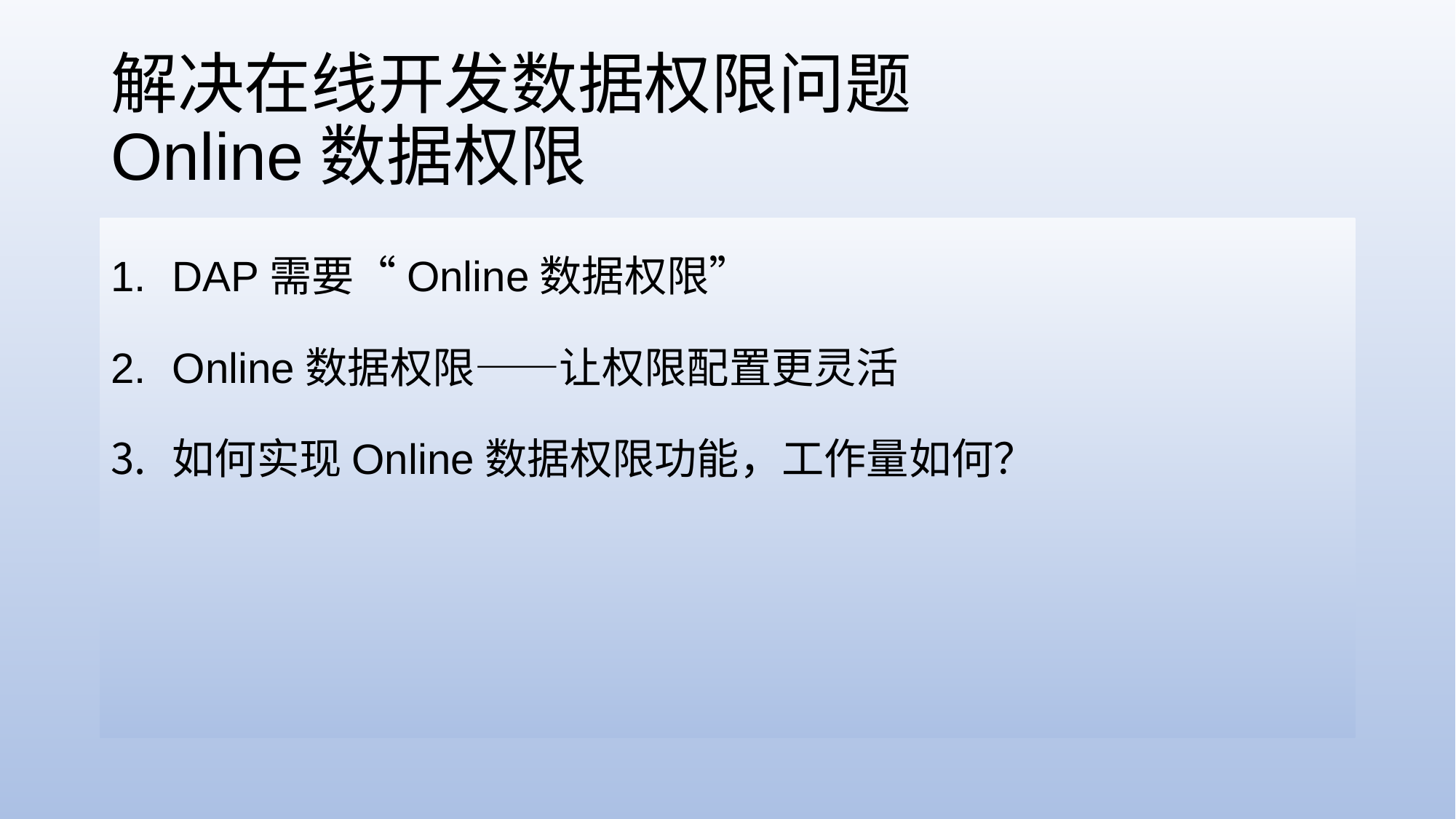

# 解决在线开发数据权限问题 Online数据权限
DAP需要“Online数据权限”
Online数据权限——让权限配置更灵活
如何实现Online数据权限功能，工作量如何？